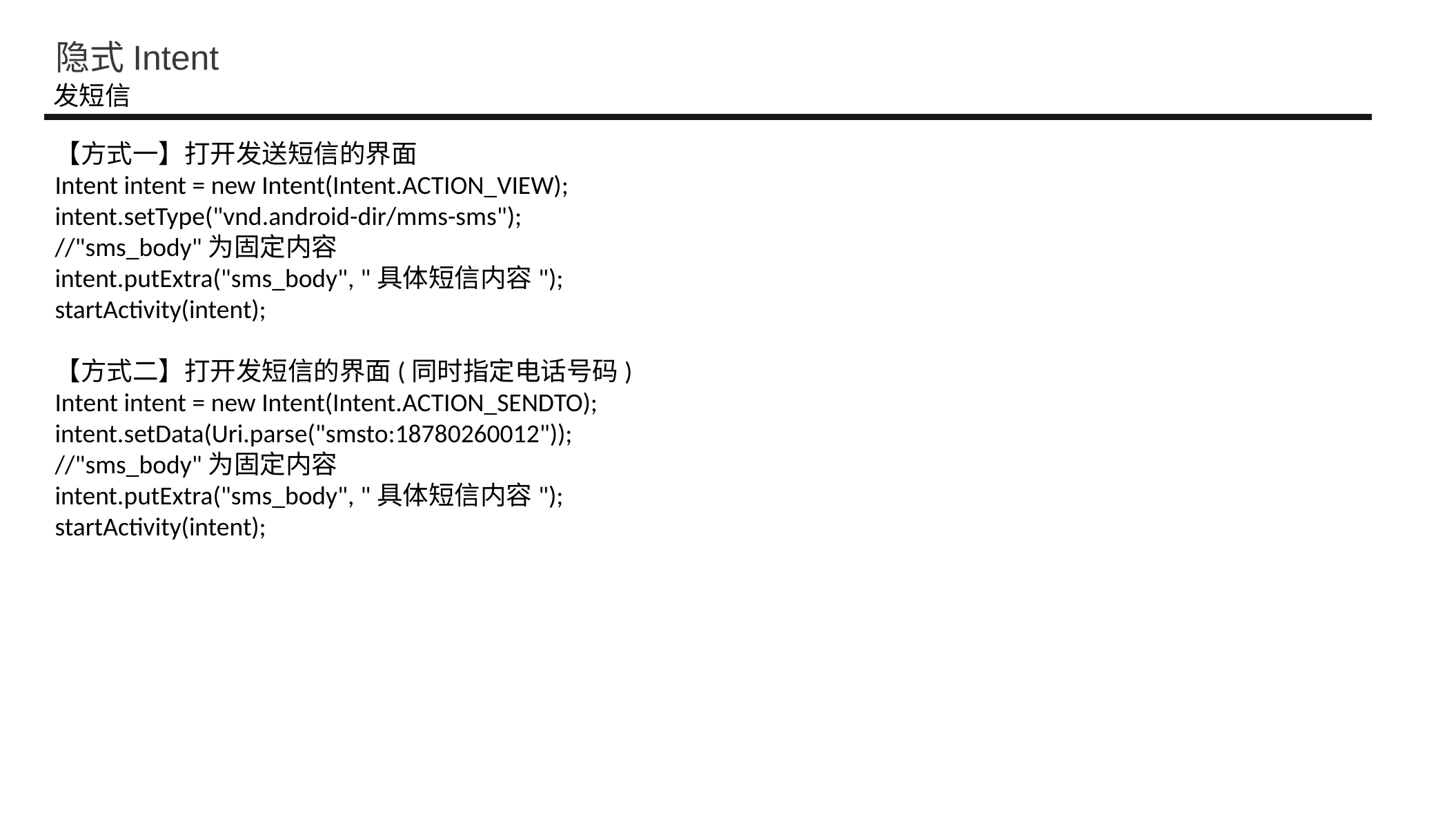

隐式Intent
发短信
【方式一】打开发送短信的界面
Intent intent = new Intent(Intent.ACTION_VIEW);
intent.setType("vnd.android-dir/mms-sms");
//"sms_body"为固定内容
intent.putExtra("sms_body", "具体短信内容");
startActivity(intent);

【方式二】打开发短信的界面(同时指定电话号码)
Intent intent = new Intent(Intent.ACTION_SENDTO);
intent.setData(Uri.parse("smsto:18780260012"));
//"sms_body"为固定内容
intent.putExtra("sms_body", "具体短信内容");
startActivity(intent);